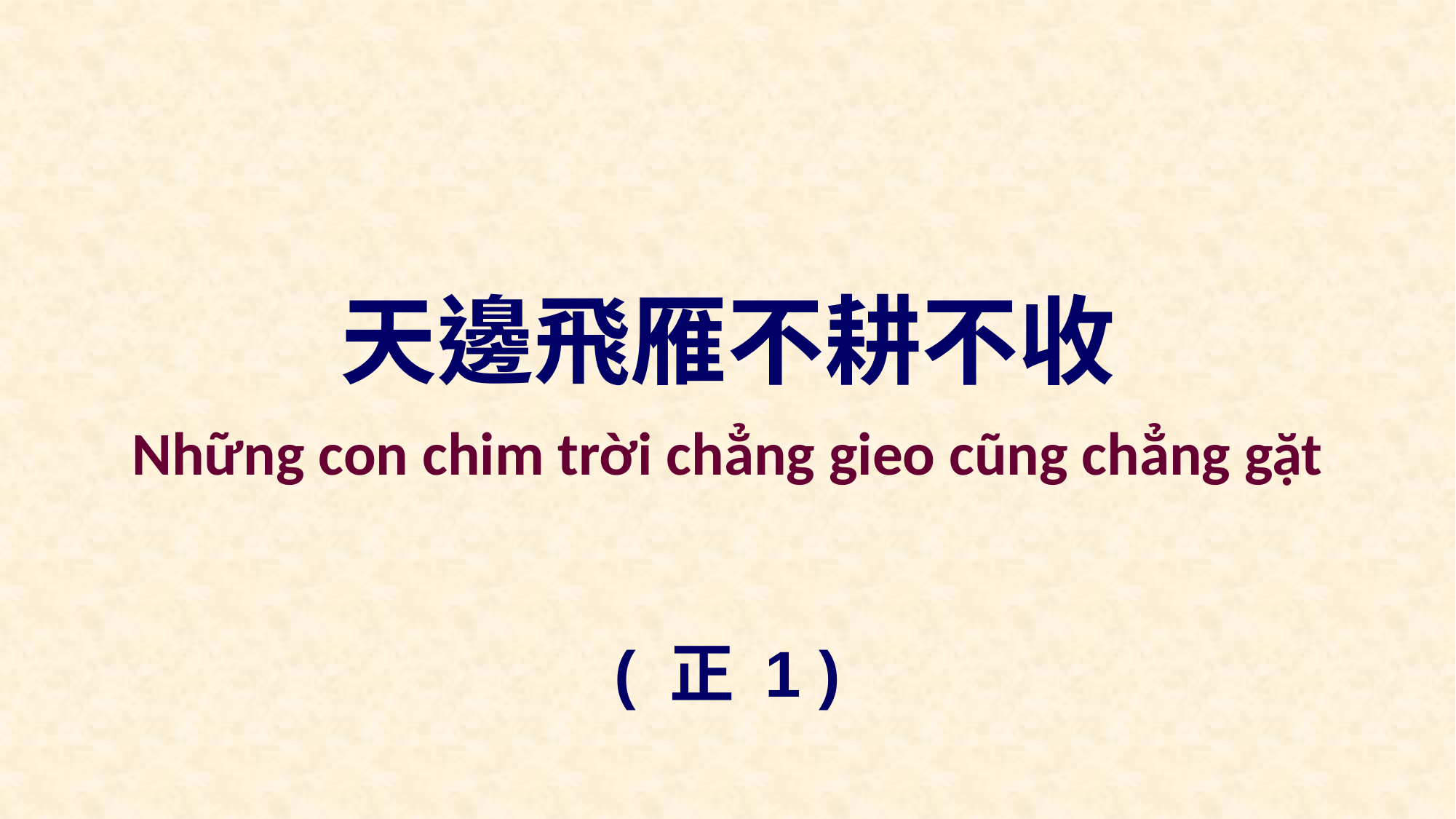

天邊飛雁不耕不收
Những con chim trời chẳng gieo cũng chẳng gặt
( 正 1 )